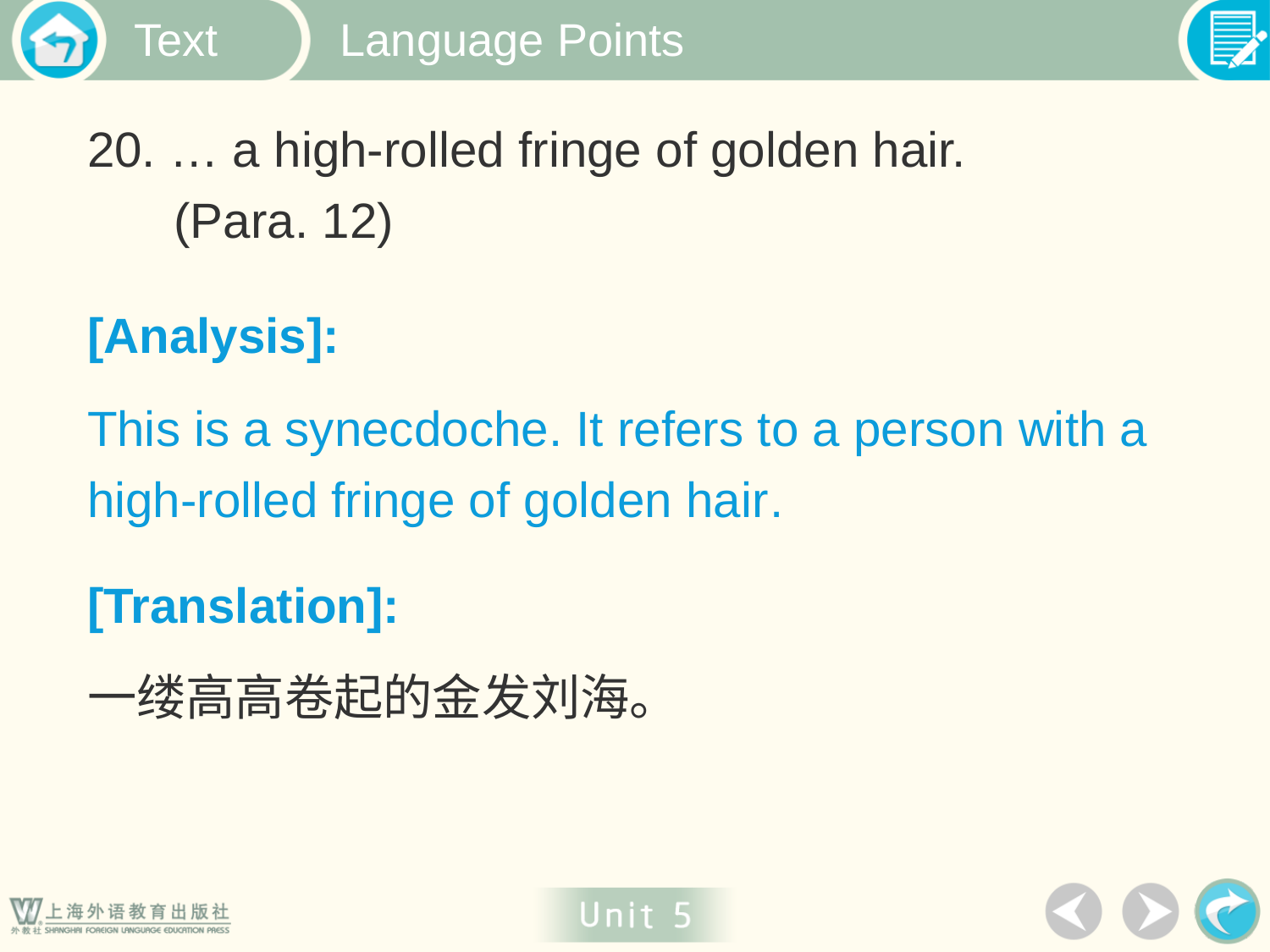

Language Points

20. … a high-rolled fringe of golden hair.
(Para. 12)
[Analysis]:
This is a synecdoche. It refers to a person with a high-rolled fringe of golden hair.
[Translation]:
一缕高高卷起的金发刘海。